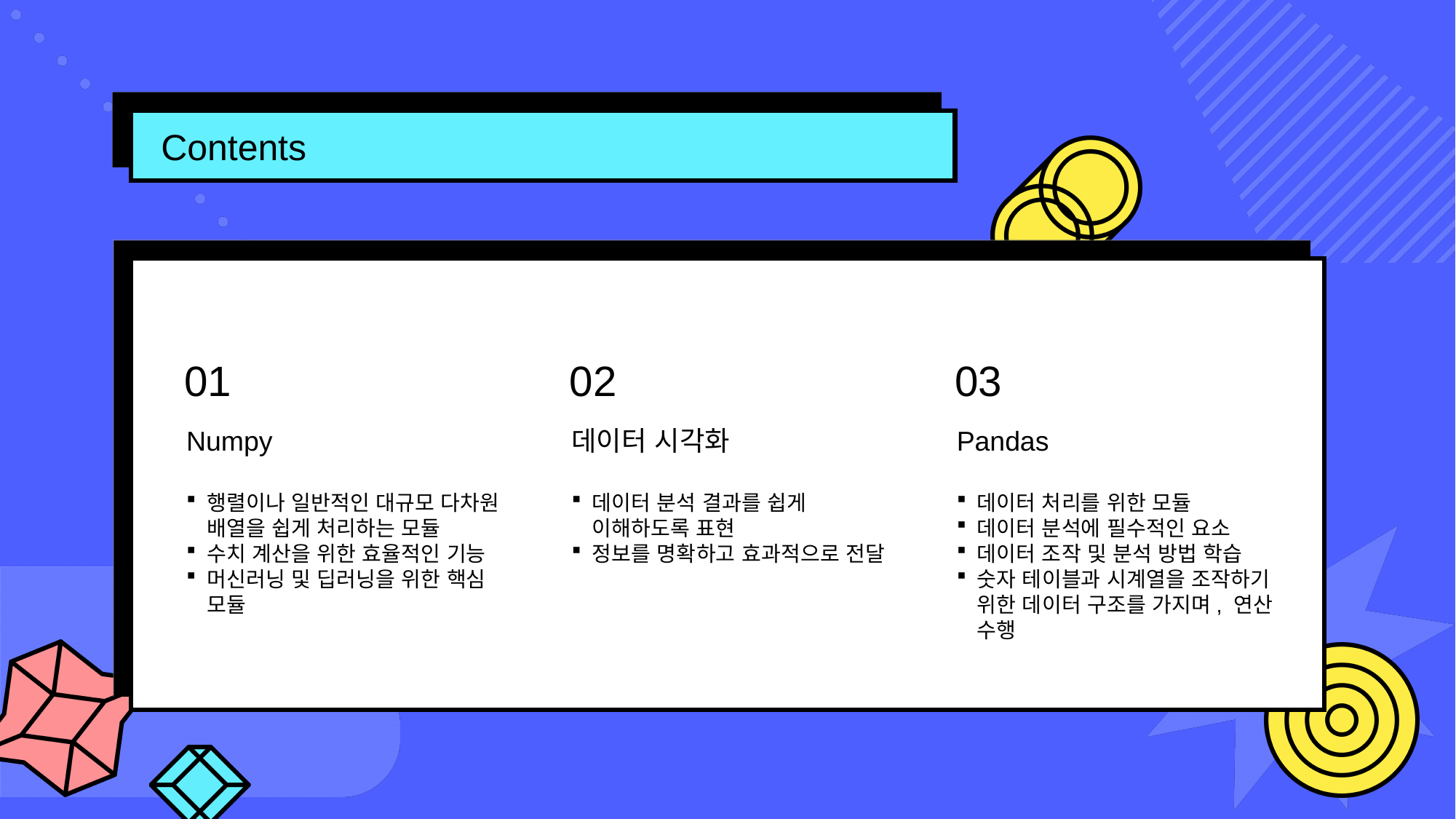

Contents

01
02
03
Numpy
데이터 시각화
Pandas
행렬이나 일반적인 대규모 다차원 배열을 쉽게 처리하는 모듈
수치 계산을 위한 효율적인 기능
머신러닝 및 딥러닝을 위한 핵심 모듈
데이터 분석 결과를 쉽게 이해하도록 표현
정보를 명확하고 효과적으로 전달
데이터 처리를 위한 모듈
데이터 분석에 필수적인 요소
데이터 조작 및 분석 방법 학습
숫자 테이블과 시계열을 조작하기 위한 데이터 구조를 가지며, 연산 수행